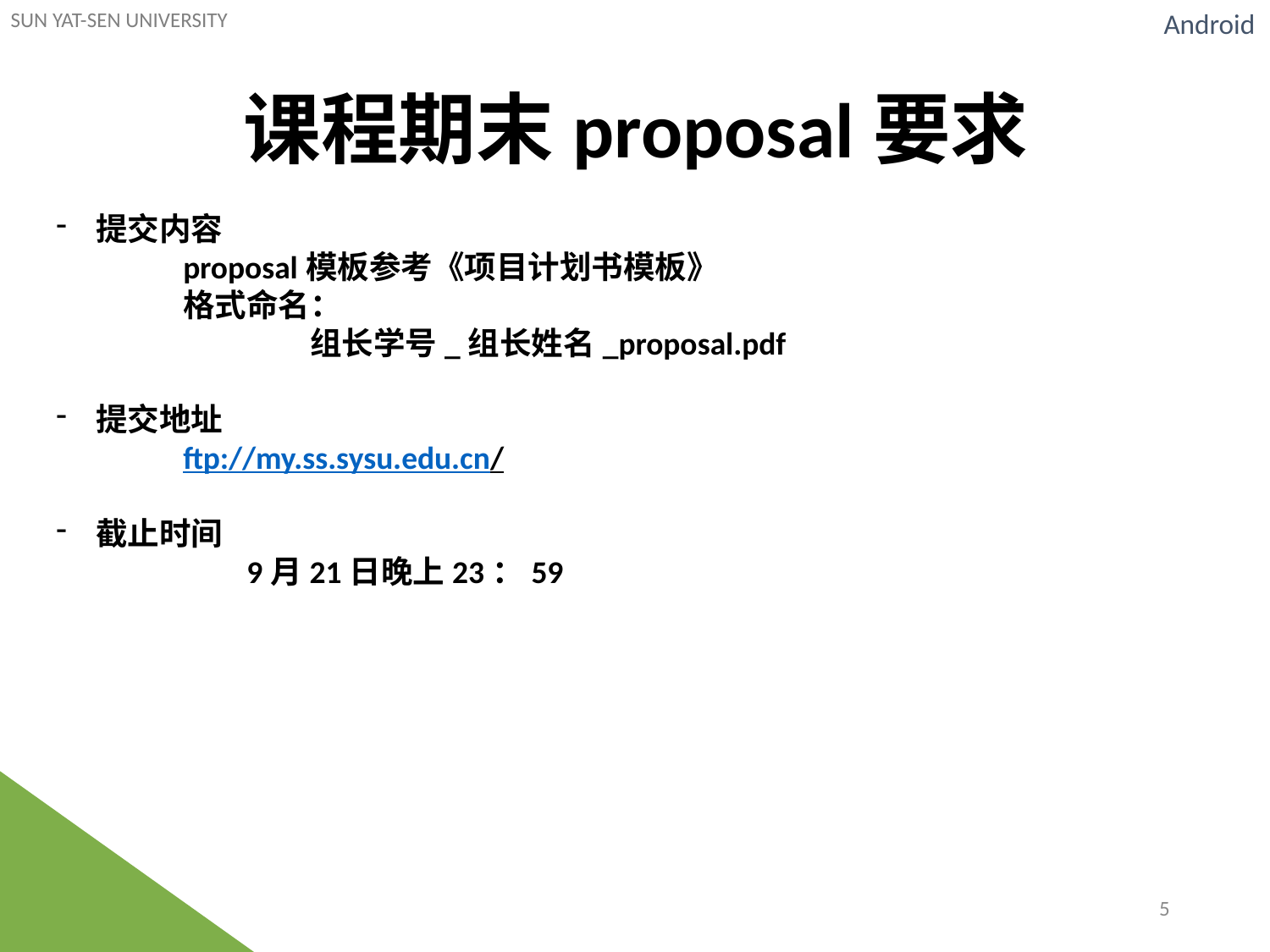

SUN YAT-SEN UNIVERSITY
Android
课程期末proposal要求

提交内容
	proposal模板参考《项目计划书模板》
	格式命名：
		组长学号_组长姓名_proposal.pdf

提交地址
	ftp://my.ss.sysu.edu.cn/

截止时间
	9月21日晚上23：59

5